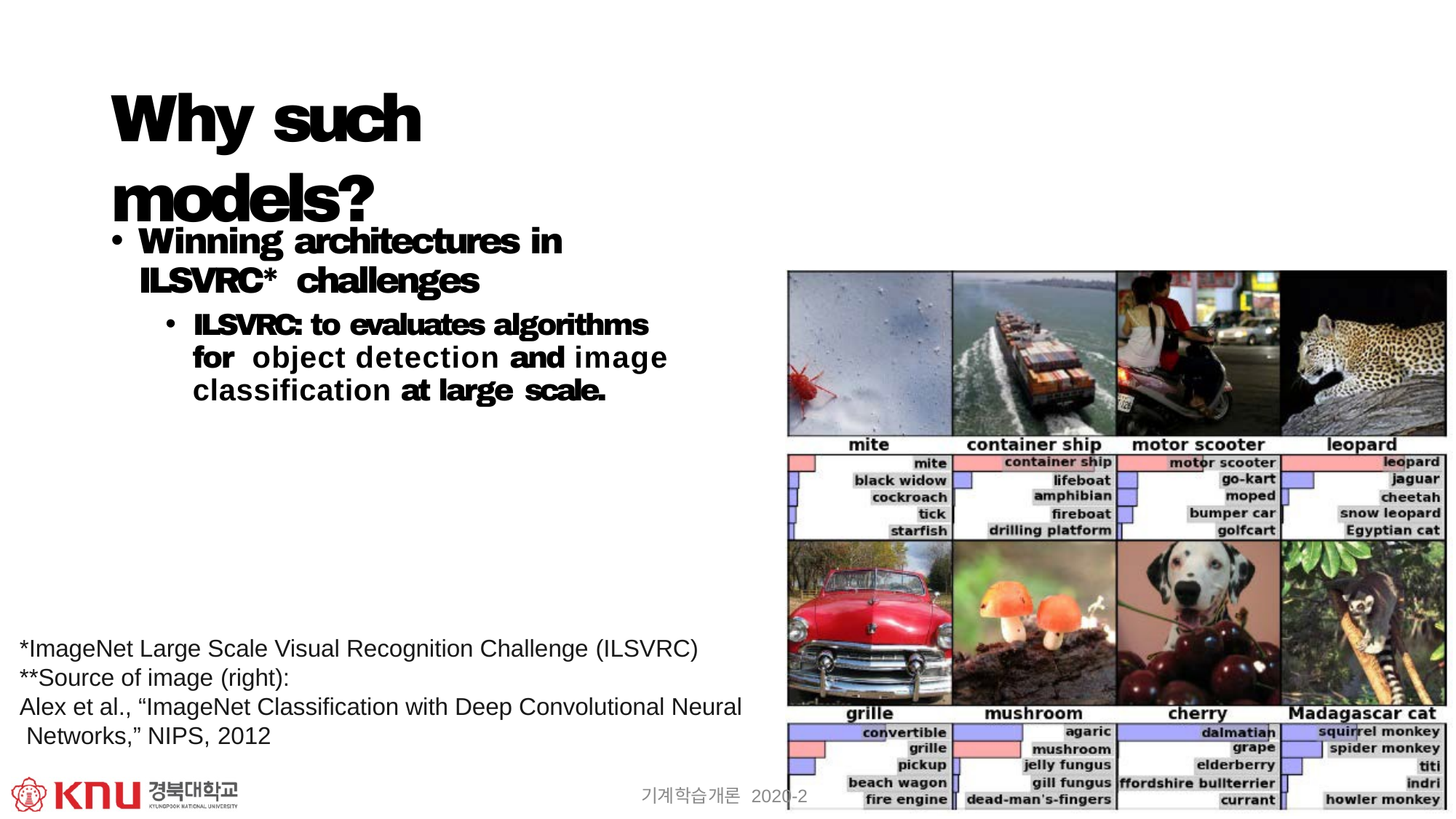

# Why such models?
Winning architectures in ILSVRC*  challenges
ILSVRC: to evaluates algorithms for  object detection and image  classification at large scale.

*ImageNet Large Scale Visual Recognition Challenge (ILSVRC)
**Source of image (right):
Alex et al., “ImageNet Classification with Deep Convolutional Neural  Networks,” NIPS, 2012
기계학습개론 2020-2
4